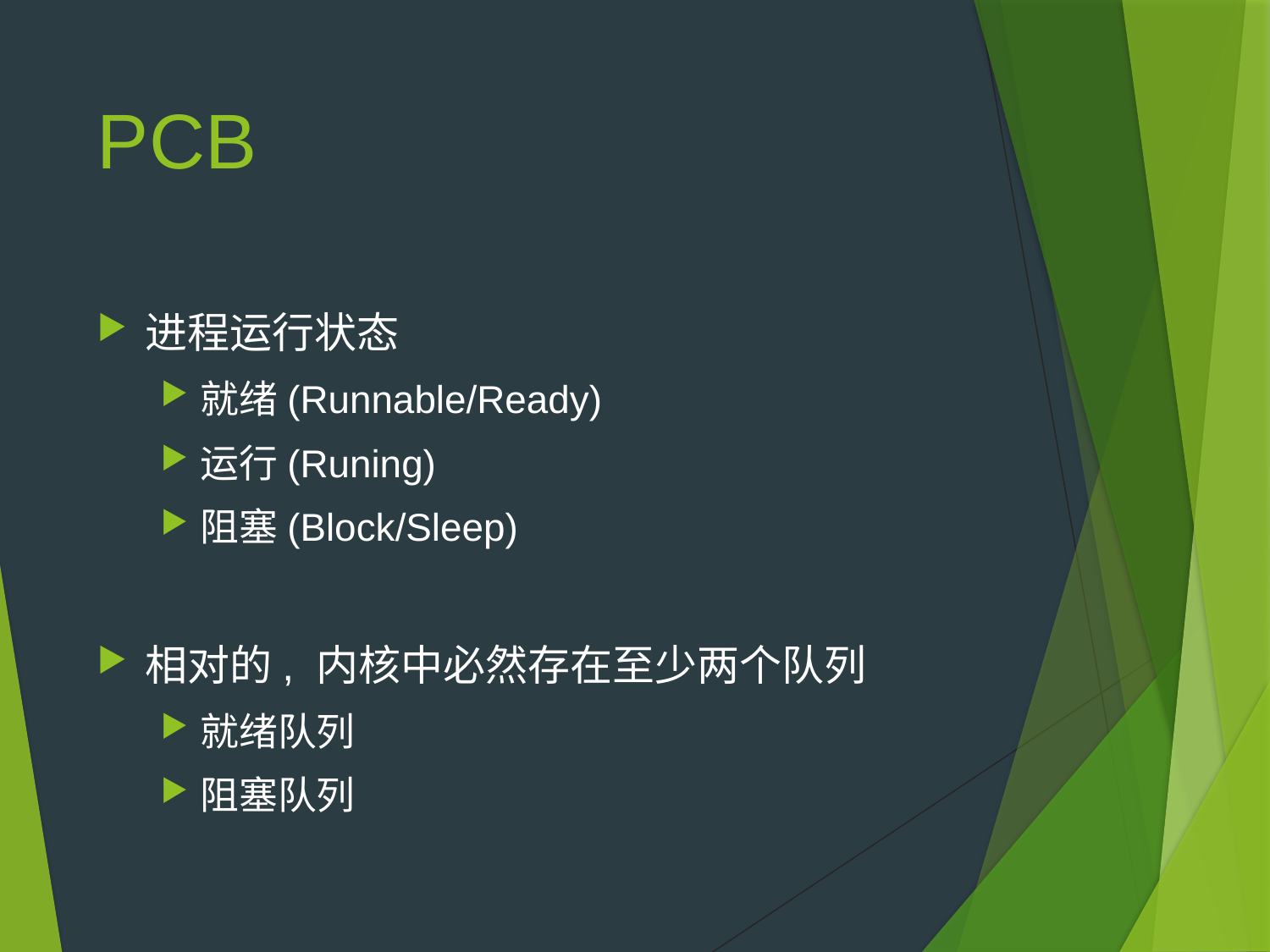

# PCB
进程运行状态
就绪(Runnable/Ready)
运行(Runing)
阻塞(Block/Sleep)

相对的, 内核中必然存在至少两个队列
就绪队列
阻塞队列